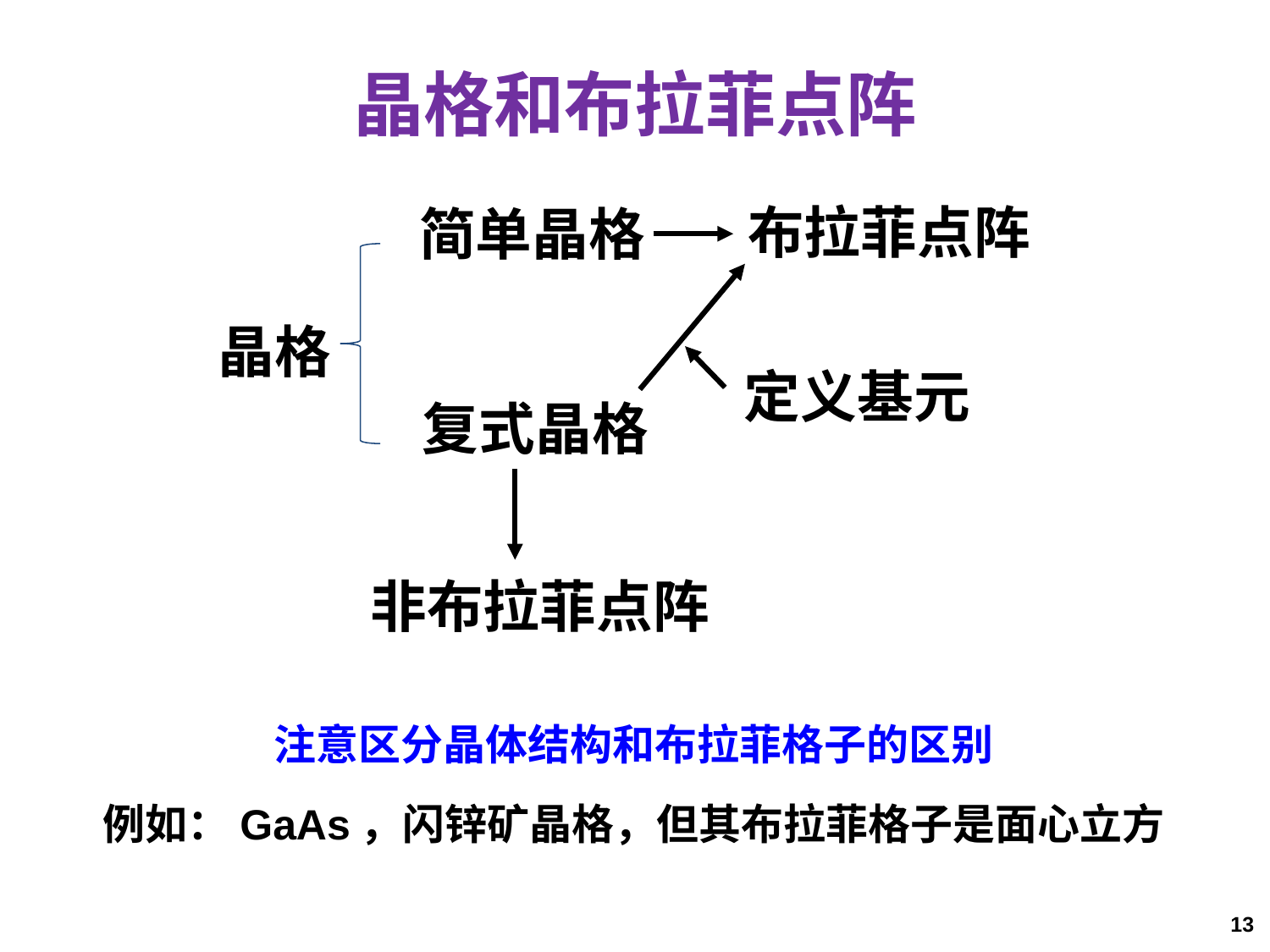

# 晶格和布拉菲点阵
布拉菲点阵
简单晶格

晶格
定义基元
复式晶格
非布拉菲点阵
注意区分晶体结构和布拉菲格子的区别
例如：GaAs，闪锌矿晶格，但其布拉菲格子是面心立方
13